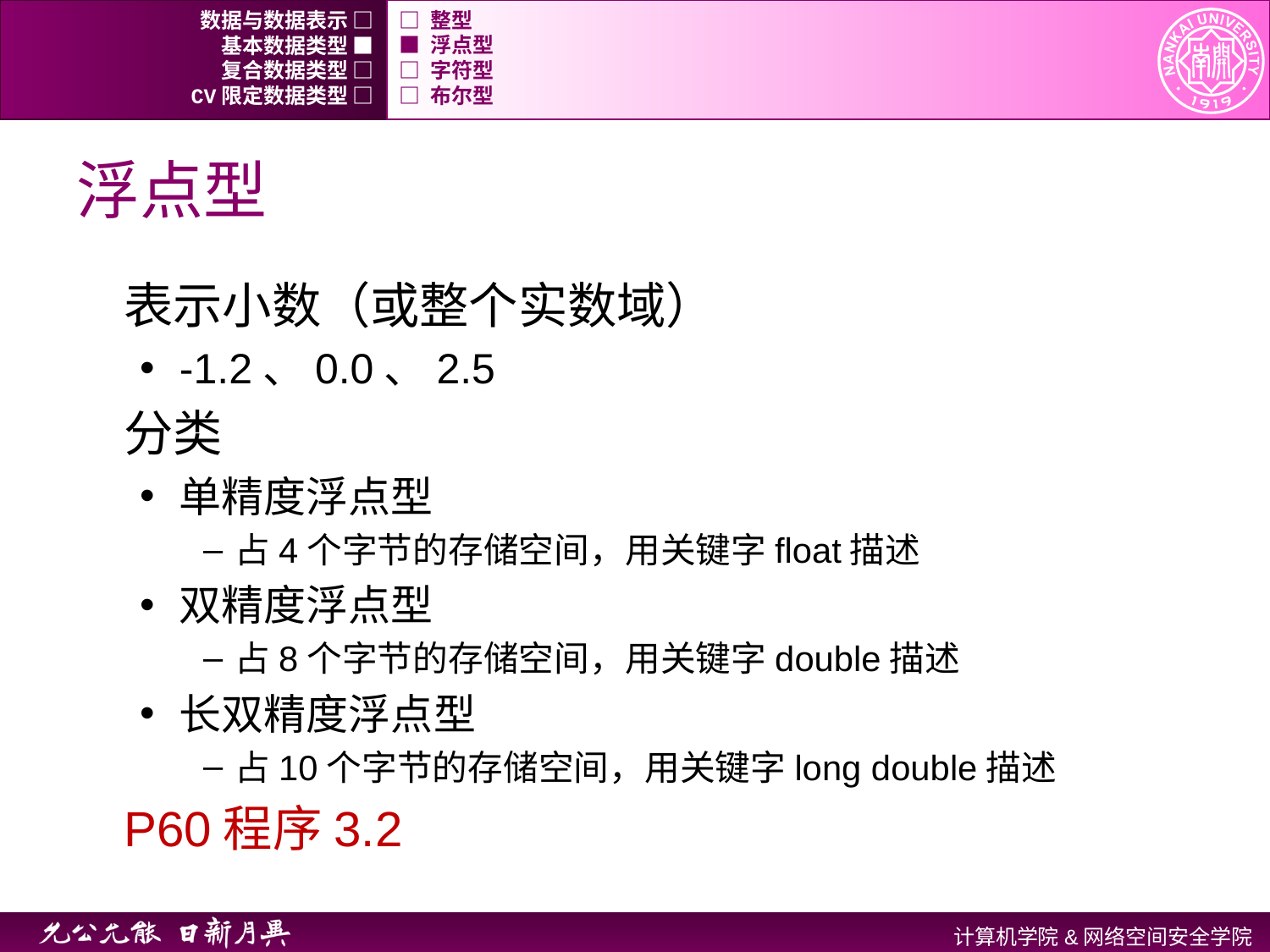

数据与数据表示 □
□ 整型
基本数据类型 ■
■ 浮点型
复合数据类型 □
□ 字符型
CV限定数据类型 □
□ 布尔型
# 浮点型
表示小数（或整个实数域）
-1.2、0.0、2.5
分类
单精度浮点型
占4个字节的存储空间，用关键字float描述
双精度浮点型
占8个字节的存储空间，用关键字double描述
长双精度浮点型
占10个字节的存储空间，用关键字long double描述
P60程序3.2